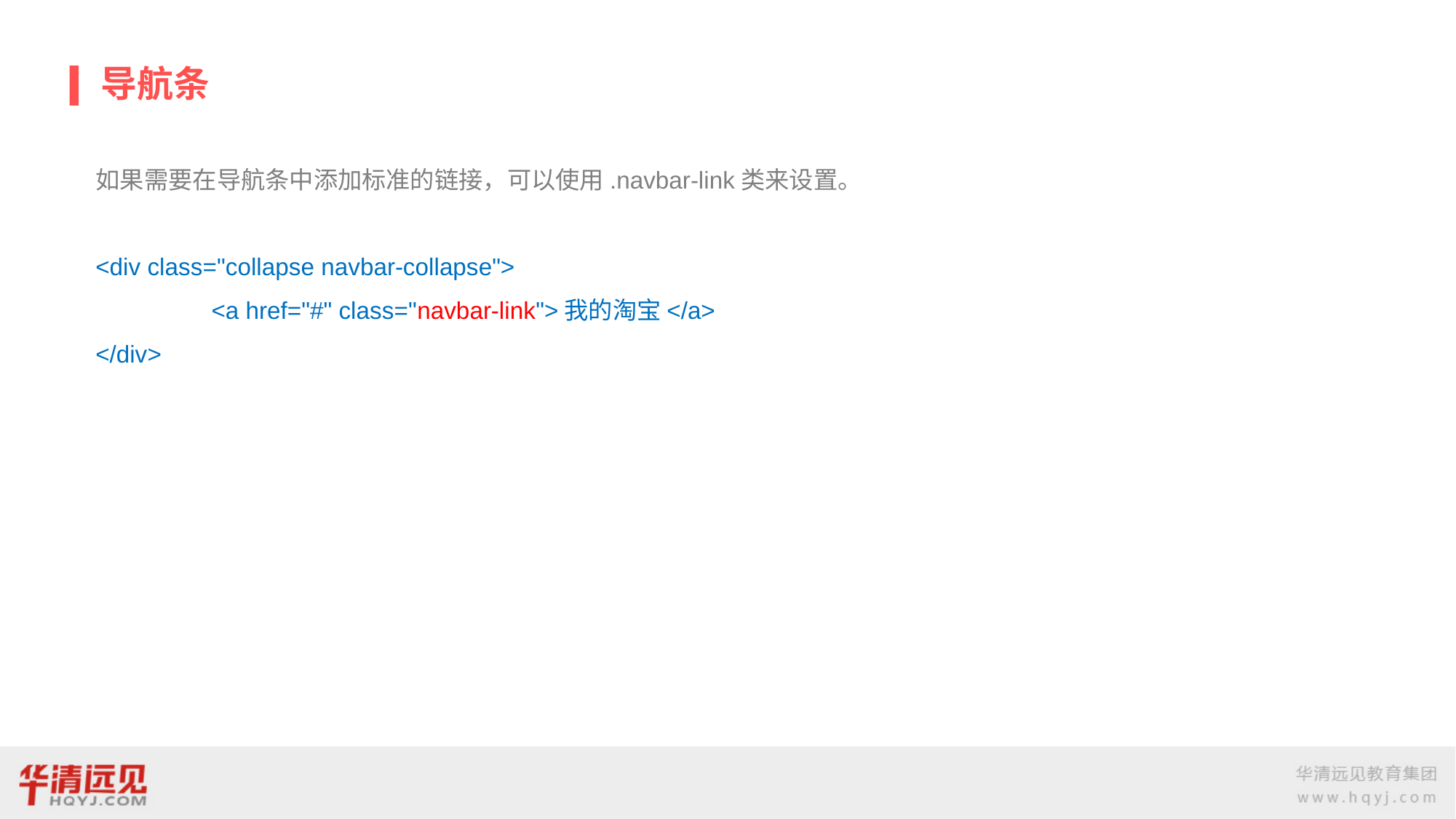

# 导航条
如果需要在导航条中添加标准的链接，可以使用.navbar-link类来设置。
<div class="collapse navbar-collapse">
	 <a href="#" class="navbar-link">我的淘宝</a>
</div>